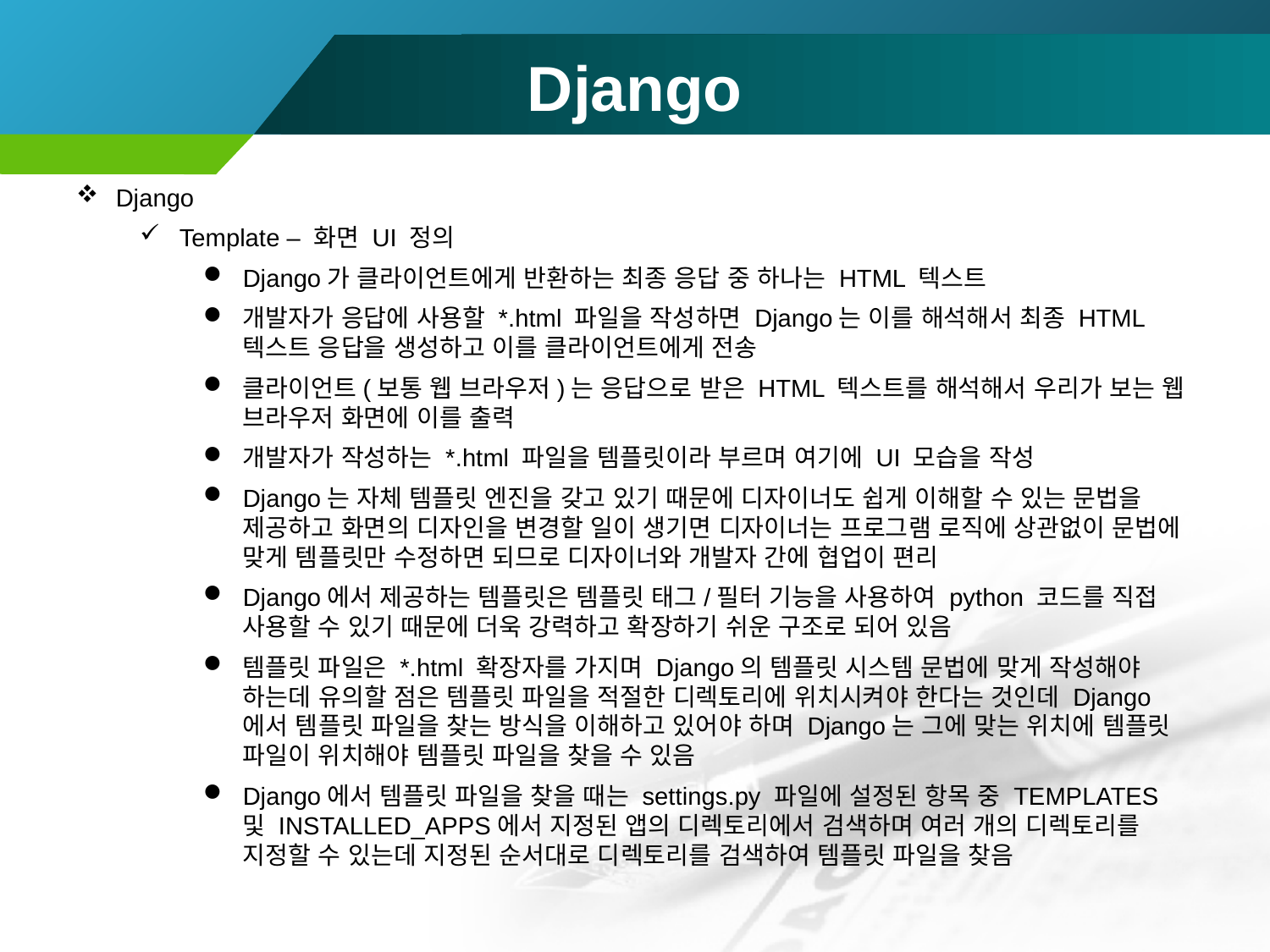

# Django
Django
Template – 화면 UI 정의
Django가 클라이언트에게 반환하는 최종 응답 중 하나는 HTML 텍스트
개발자가 응답에 사용할 *.html 파일을 작성하면 Django는 이를 해석해서 최종 HTML 텍스트 응답을 생성하고 이를 클라이언트에게 전송
클라이언트(보통 웹 브라우저)는 응답으로 받은 HTML 텍스트를 해석해서 우리가 보는 웹 브라우저 화면에 이를 출력
개발자가 작성하는 *.html 파일을 템플릿이라 부르며 여기에 UI 모습을 작성
Django는 자체 템플릿 엔진을 갖고 있기 때문에 디자이너도 쉽게 이해할 수 있는 문법을 제공하고 화면의 디자인을 변경할 일이 생기면 디자이너는 프로그램 로직에 상관없이 문법에 맞게 템플릿만 수정하면 되므로 디자이너와 개발자 간에 협업이 편리
Django에서 제공하는 템플릿은 템플릿 태그/필터 기능을 사용하여 python 코드를 직접 사용할 수 있기 때문에 더욱 강력하고 확장하기 쉬운 구조로 되어 있음
템플릿 파일은 *.html 확장자를 가지며 Django의 템플릿 시스템 문법에 맞게 작성해야 하는데 유의할 점은 템플릿 파일을 적절한 디렉토리에 위치시켜야 한다는 것인데 Django에서 템플릿 파일을 찾는 방식을 이해하고 있어야 하며 Django는 그에 맞는 위치에 템플릿 파일이 위치해야 템플릿 파일을 찾을 수 있음
Django에서 템플릿 파일을 찾을 때는 settings.py 파일에 설정된 항목 중 TEMPLATES 및 INSTALLED_APPS에서 지정된 앱의 디렉토리에서 검색하며 여러 개의 디렉토리를 지정할 수 있는데 지정된 순서대로 디렉토리를 검색하여 템플릿 파일을 찾음